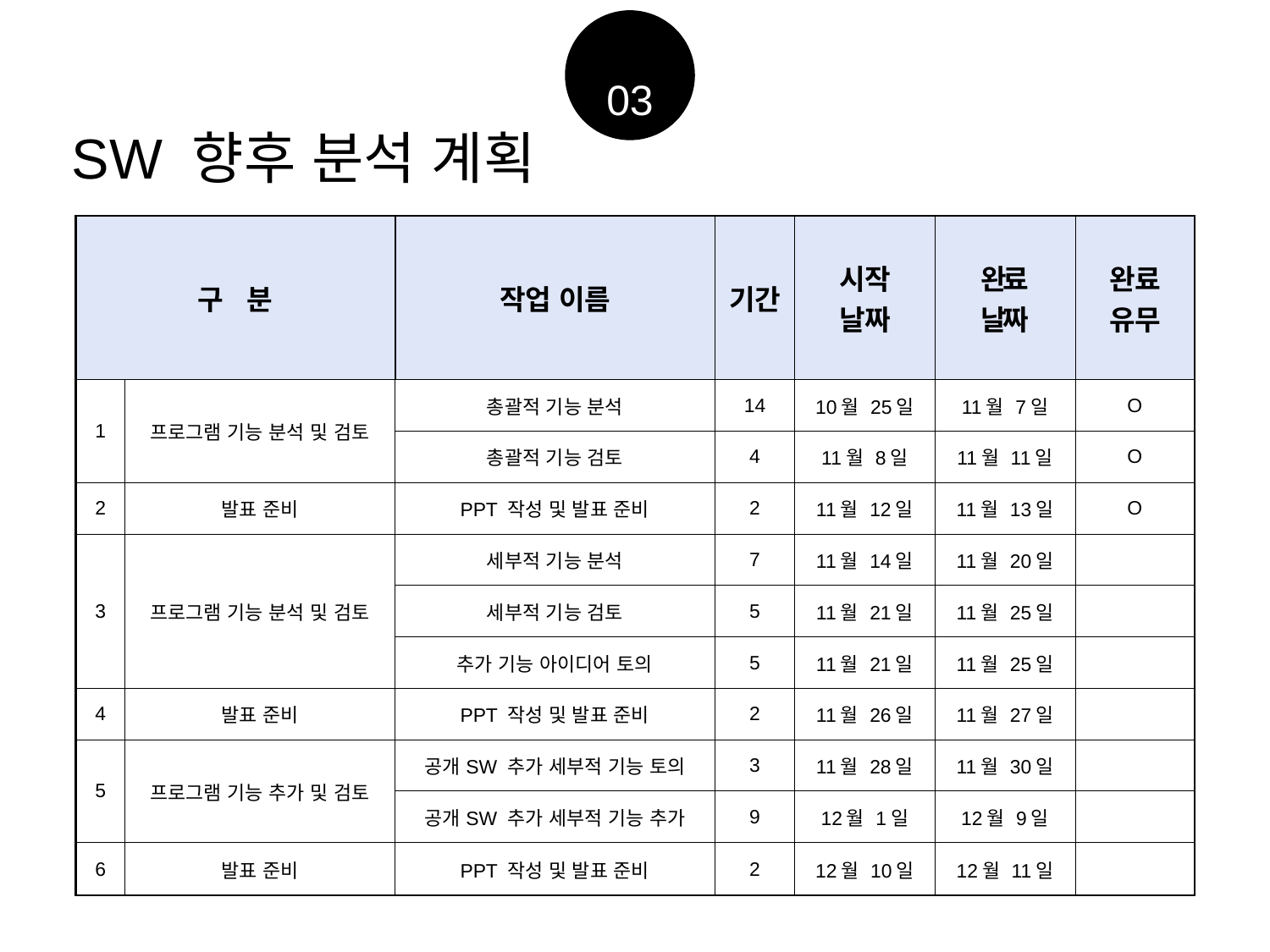

03
SW 향후 분석 계획
| 구 분 |  | 작업 이름 | 기간 | 시작 날짜 | 완료 날짜 | 완료 유무 |
| --- | --- | --- | --- | --- | --- | --- |
| 1 | 프로그램 기능 분석 및 검토 | 총괄적 기능 분석 | 14 | 10월 25일 | 11월 7일 | O |
|  |  | 총괄적 기능 검토 | 4 | 11월 8일 | 11월 11일 | O |
| 2 | 발표 준비 | PPT 작성 및 발표 준비 | 2 | 11월 12일 | 11월 13일 | O |
| 3 | 프로그램 기능 분석 및 검토 | 세부적 기능 분석 | 7 | 11월 14일 | 11월 20일 |  |
|  |  | 세부적 기능 검토 | 5 | 11월 21일 | 11월 25일 |  |
|  |  | 추가 기능 아이디어 토의 | 5 | 11월 21일 | 11월 25일 |  |
| 4 | 발표 준비 | PPT 작성 및 발표 준비 | 2 | 11월 26일 | 11월 27일 |  |
| 5 | 프로그램 기능 추가 및 검토 | 공개SW 추가 세부적 기능 토의 | 3 | 11월 28일 | 11월 30일 |  |
|  |  | 공개SW 추가 세부적 기능 추가 | 9 | 12월 1일 | 12월 9일 |  |
| 6 | 발표 준비 | PPT 작성 및 발표 준비 | 2 | 12월 10일 | 12월 11일 |  |